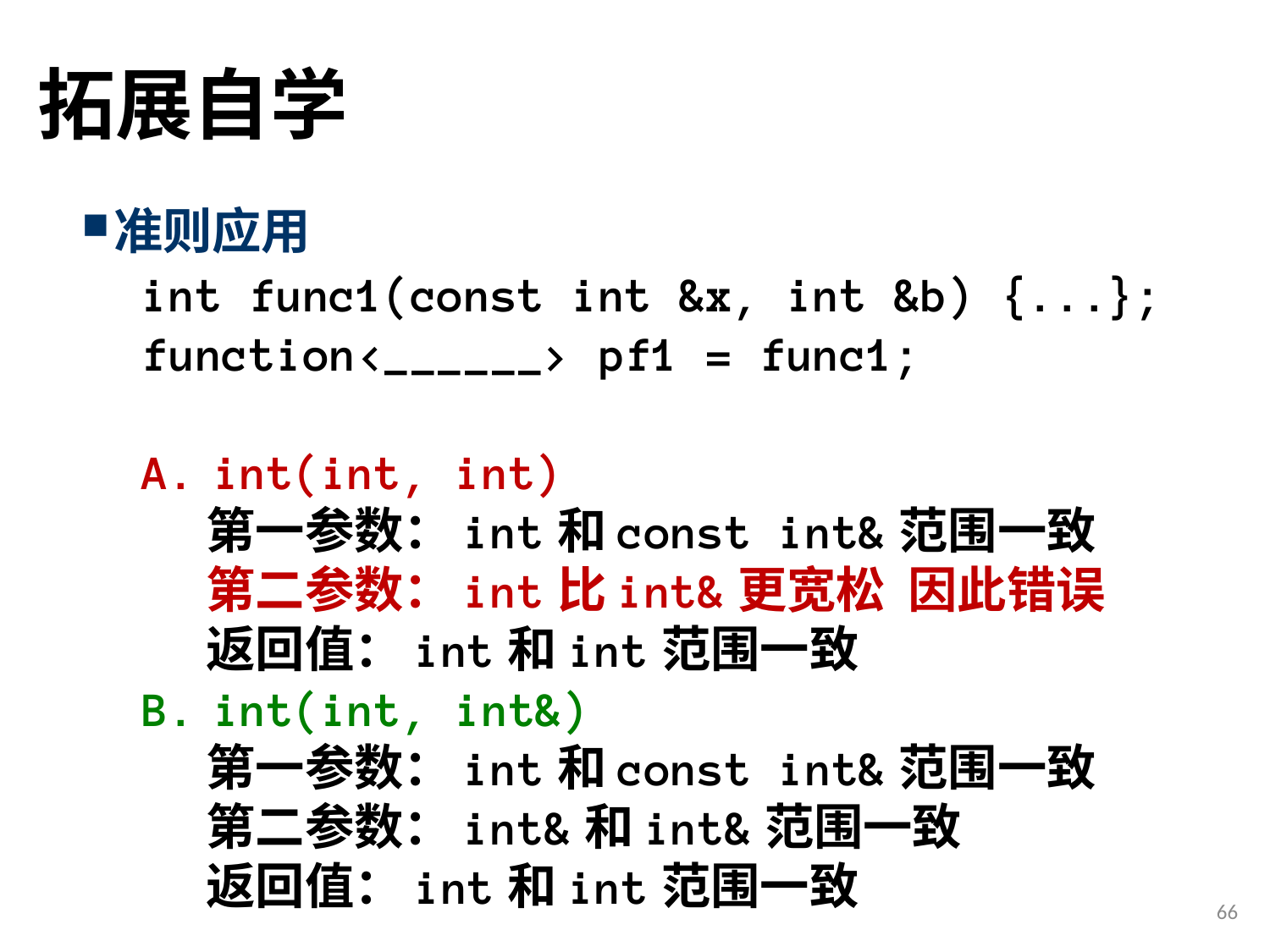

# 拓展自学
准则应用
int func1(const int &x, int &b) {...};
function<______> pf1 = func1;

int(int, int)
第一参数：int和const int&范围一致
第二参数：int比int&更宽松  因此错误
返回值：int和int范围一致
int(int, int&)
第一参数：int和const int&范围一致
第二参数：int&和int&范围一致
返回值：int和int范围一致

66